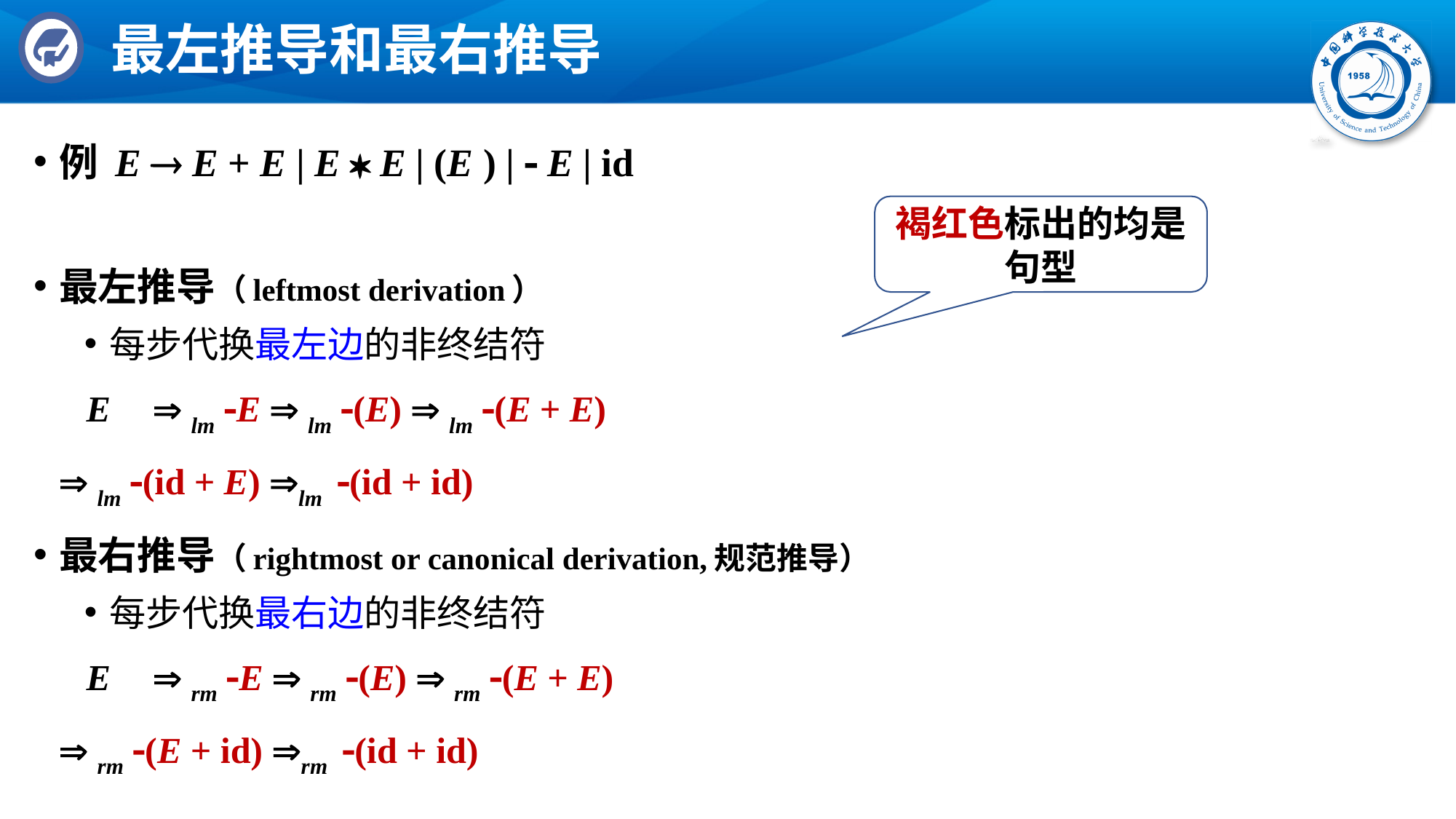

# 最左推导和最右推导
例 E → E + E | E ∗ E | (E ) | − E | id

最左推导（leftmost derivation）
每步代换最左边的非终结符
	   E 	⇒ lm −E ⇒ lm −(E) ⇒ lm −(E + E)
		⇒ lm −(id + E) ⇒lm  −(id + id)
最右推导（rightmost or canonical derivation,规范推导）
每步代换最右边的非终结符
	   E 	⇒ rm −E ⇒ rm −(E) ⇒ rm −(E + E)
		⇒ rm −(E + id) ⇒rm  −(id + id)

褐红色标出的均是句型